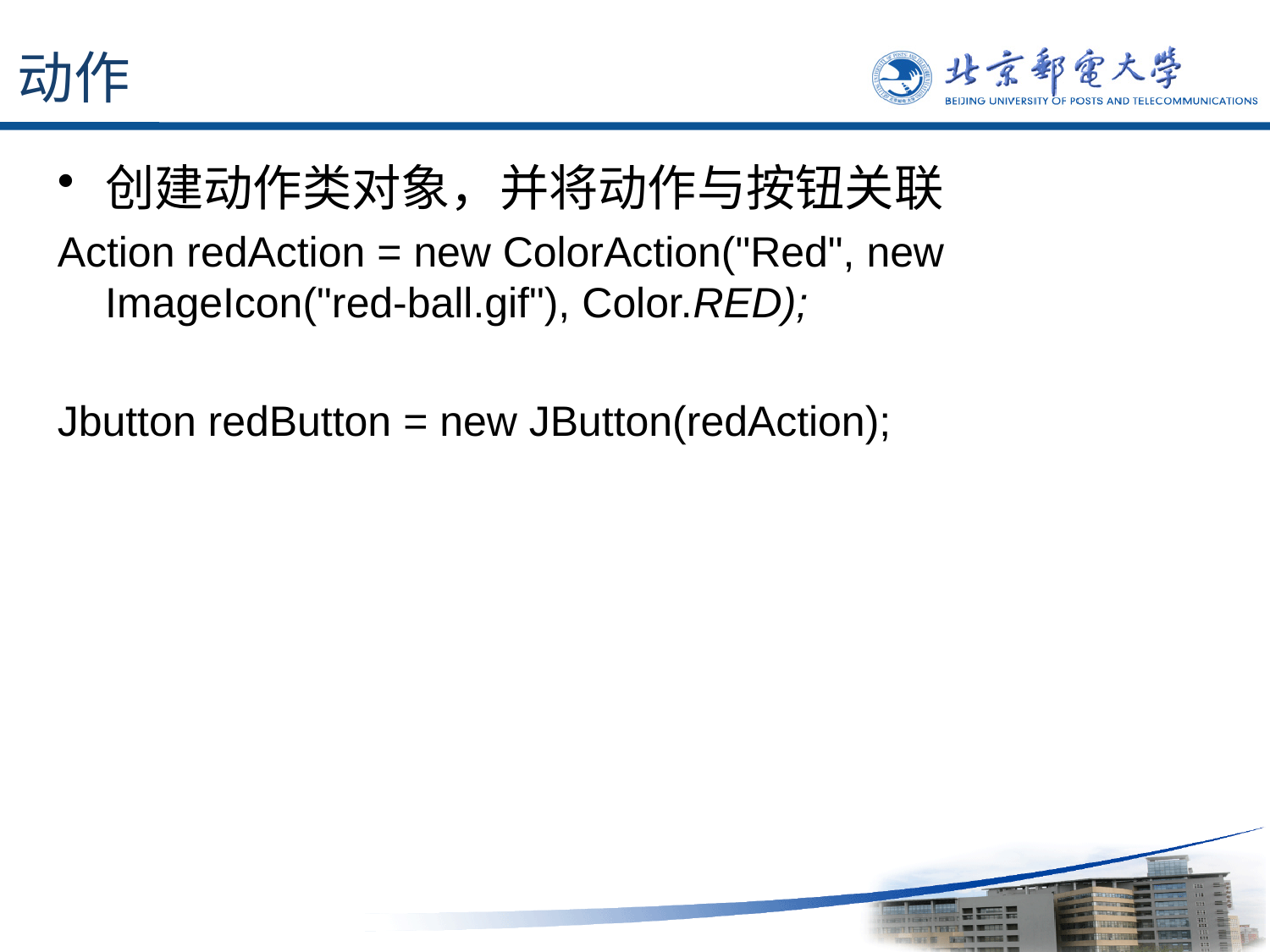

# 动作
创建动作类对象，并将动作与按钮关联
Action redAction = new ColorAction("Red", new ImageIcon("red-ball.gif"), Color.RED);

Jbutton redButton = new JButton(redAction);